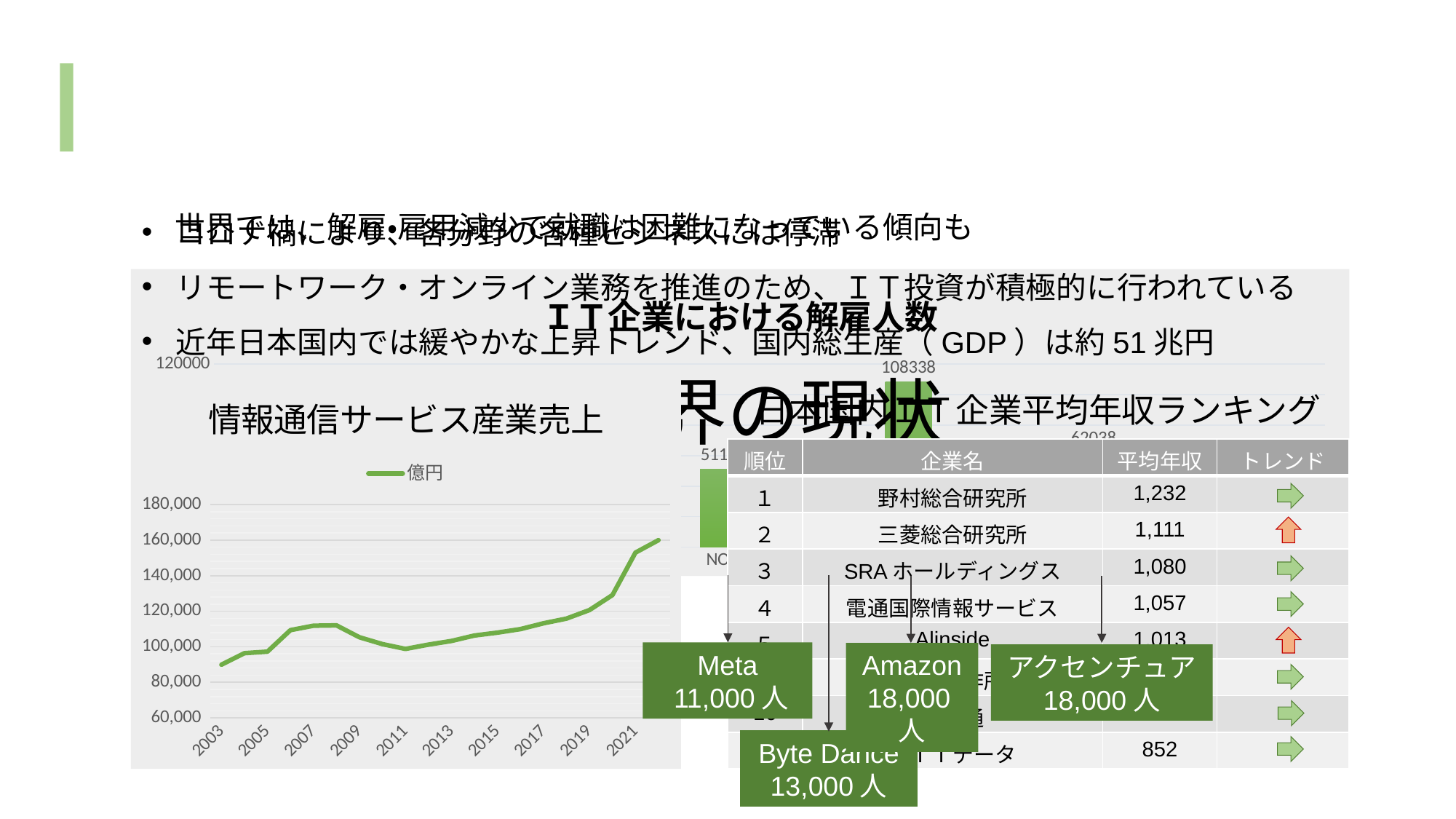

コロナ禍により、各分野の各種ビジネスには停滞
リモートワーク・オンライン業務を推進のため、ＩＴ投資が積極的に行われている
近年日本国内では緩やかな上昇トレンド、国内総生産（GDP）は約51兆円
世界では、解雇・雇用減少で就職は困難になっている傾向も

### Chart: ＩＴ企業における解雇人数

| Category | 人数 |
|---|---|
| JUN | 29359.0 |
| JUL | 21731.0 |
| AUG | 21465.0 |
| SEP | 10855.0 |
| OCT | 24214.0 |
| NOV | 51160.0 |
| DEC | 40486.0 |
| 2023 JAN | 108338.0 |
| FEB | 50740.0 |
| MAR | 62038.0 |
| PR | 30281.0 |
| MAY | 49108.0 |
ＩＴ業界の現状＿

### Chart: 情報通信サービス産業売上

| Category | 億円 |
|---|---|
| 2003 | 89924.0 |
| 2004 | 96396.0 |
| 2005 | 97268.0 |
| 2006 | 109355.0 |
| 2007 | 111844.0 |
| 2008 | 112038.0 |
| 2009 | 105350.0 |
| 2010 | 101504.0 |
| 2011 | 98807.0 |
| 2012 | 101202.0 |
| 2013 | 103265.0 |
| 2014 | 106328.0 |
| 2015 | 107967.5 |
| 2016 | 109930.0 |
| 2017 | 113216.0 |
| 2018 | 115838.0 |
| 2019 | 120643.0 |
| 2020 | 129102.0 |
| 2021 | 152970.0 |
| 2022 | 159982.0 |
日本国内ＩＴ企業平均年収ランキング
| 順位 | 企業名 | 平均年収 | トレンド |
| --- | --- | --- | --- |
| １ | 野村総合研究所 | 1,232 |  |
| ２ | 三菱総合研究所 | 1,111 |  |
| ３ | SRAホールディングス | 1,080 |  |
| ４ | 電通国際情報サービス | 1,057 |  |
| ５ | Alinside | 1,013 |  |
| 12 | 日立製作所 | 896 |  |
| 16 | 富士通 | 859 |  |
| 18 | ＮＴＴデータ | 852 |  |

Meta
 11,000人
Byte Dance
13,000人
Amazon
18,000人
アクセンチュア
18,000人